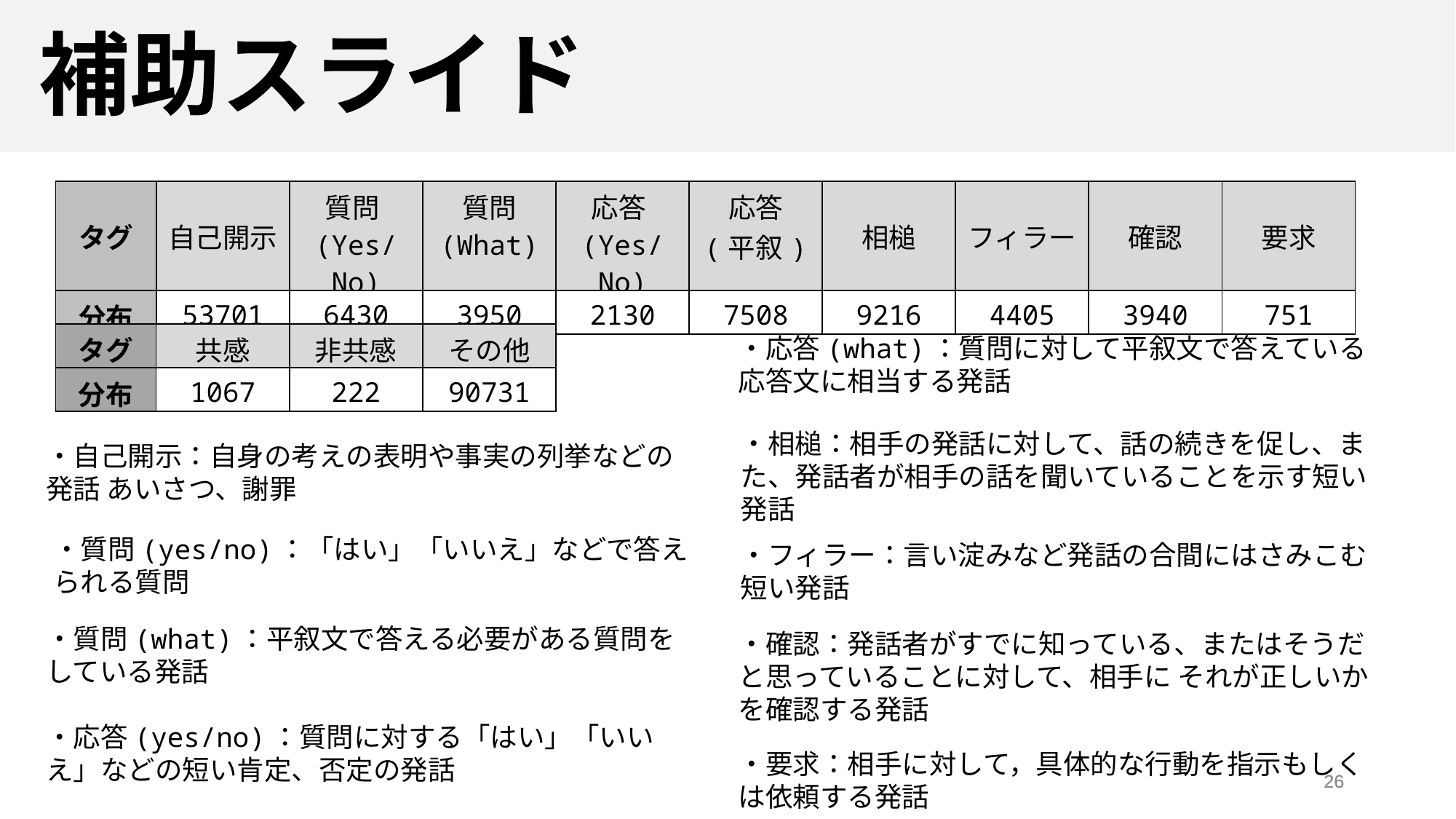

補助スライド
| タグ | 自己開示 | 質問(Yes/No) | 質問 (What) | 応答(Yes/No) | 応答 (平叙) | 相槌 | フィラー | 確認 | 要求 |
| --- | --- | --- | --- | --- | --- | --- | --- | --- | --- |
| 分布 | 53701 | 6430 | 3950 | 2130 | 7508 | 9216 | 4405 | 3940 | 751 |
| タグ | 共感 | 非共感 | その他 |
| --- | --- | --- | --- |
| 分布 | 1067 | 222 | 90731 |
・応答(what)：質問に対して平叙文で答えている応答文に相当する発話
・相槌：相手の発話に対して、話の続きを促し、また、発話者が相手の話を聞いていることを示す短い発話
・自己開示：自身の考えの表明や事実の列挙などの発話 あいさつ、謝罪
・質問(yes/no)：「はい」「いいえ」などで答えられる質問
・フィラー：言い淀みなど発話の合間にはさみこむ短い発話
・質問(what)：平叙文で答える必要がある質問をしている発話
・確認：発話者がすでに知っている、またはそうだと思っていることに対して、相手に それが正しいかを確認する発話
・応答(yes/no)：質問に対する「はい」「いいえ」などの短い肯定、否定の発話
・要求：相手に対して，具体的な行動を指示もしくは依頼する発話
26
26